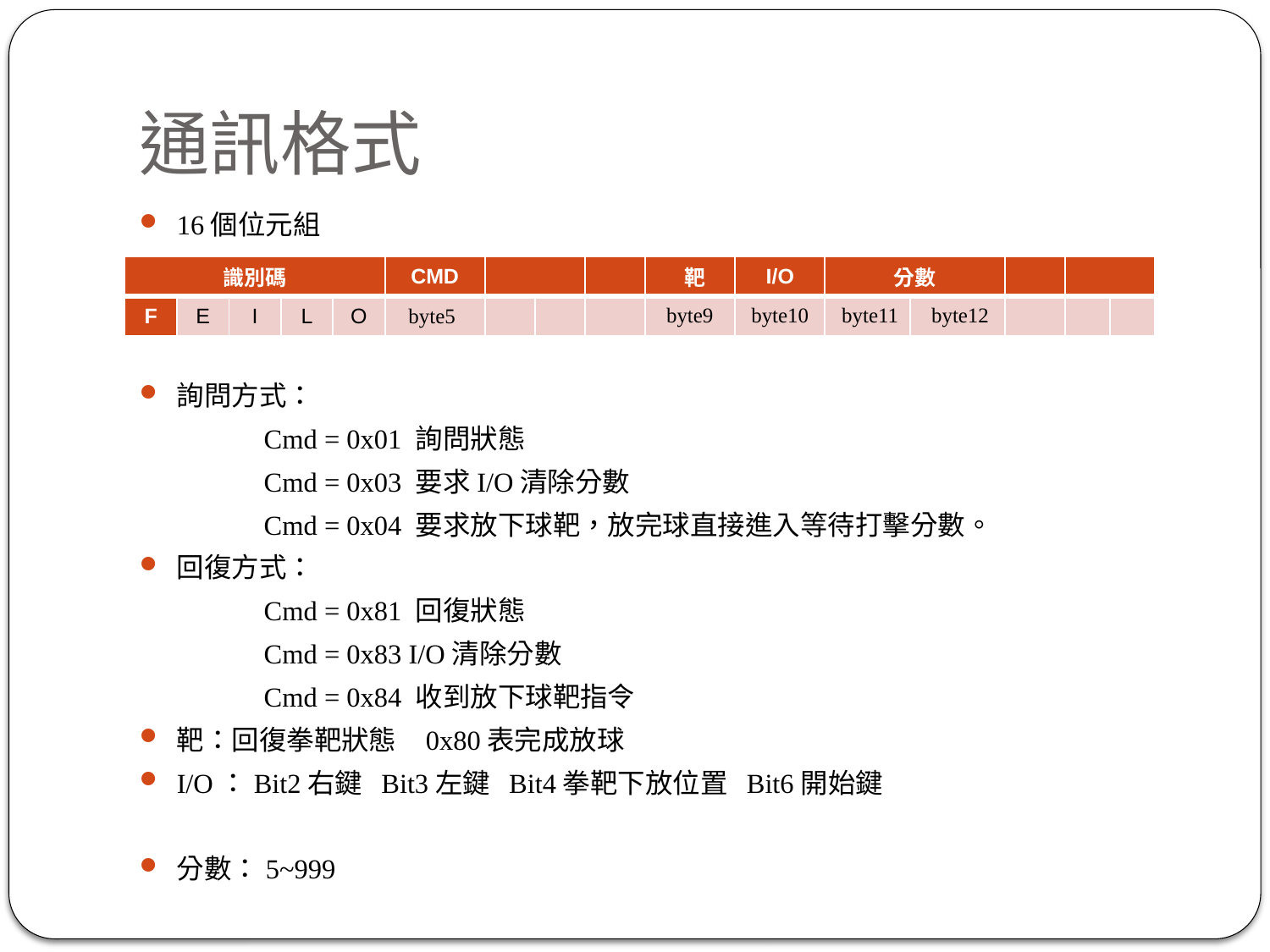

# 通訊格式
16個位元組

詢問方式：
	Cmd = 0x01 詢問狀態
	Cmd = 0x03 要求I/O清除分數
	Cmd = 0x04 要求放下球靶，放完球直接進入等待打擊分數。
回復方式：
	Cmd = 0x81 回復狀態
	Cmd = 0x83 I/O清除分數
	Cmd = 0x84 收到放下球靶指令
靶：回復拳靶狀態	0x80表完成放球
I/O：Bit2右鍵  Bit3左鍵  Bit4拳靶下放位置  Bit6開始鍵

分數：5~999

| 識別碼 |  |  |  |  | CMD |  |  |  | 靶 | I/O | 分數 |  |  |  |  |
| --- | --- | --- | --- | --- | --- | --- | --- | --- | --- | --- | --- | --- | --- | --- | --- |
| F | E | I | L | O | byte5 |  |  |  | byte9 | byte10 | byte11 | byte12 |  |  |  |